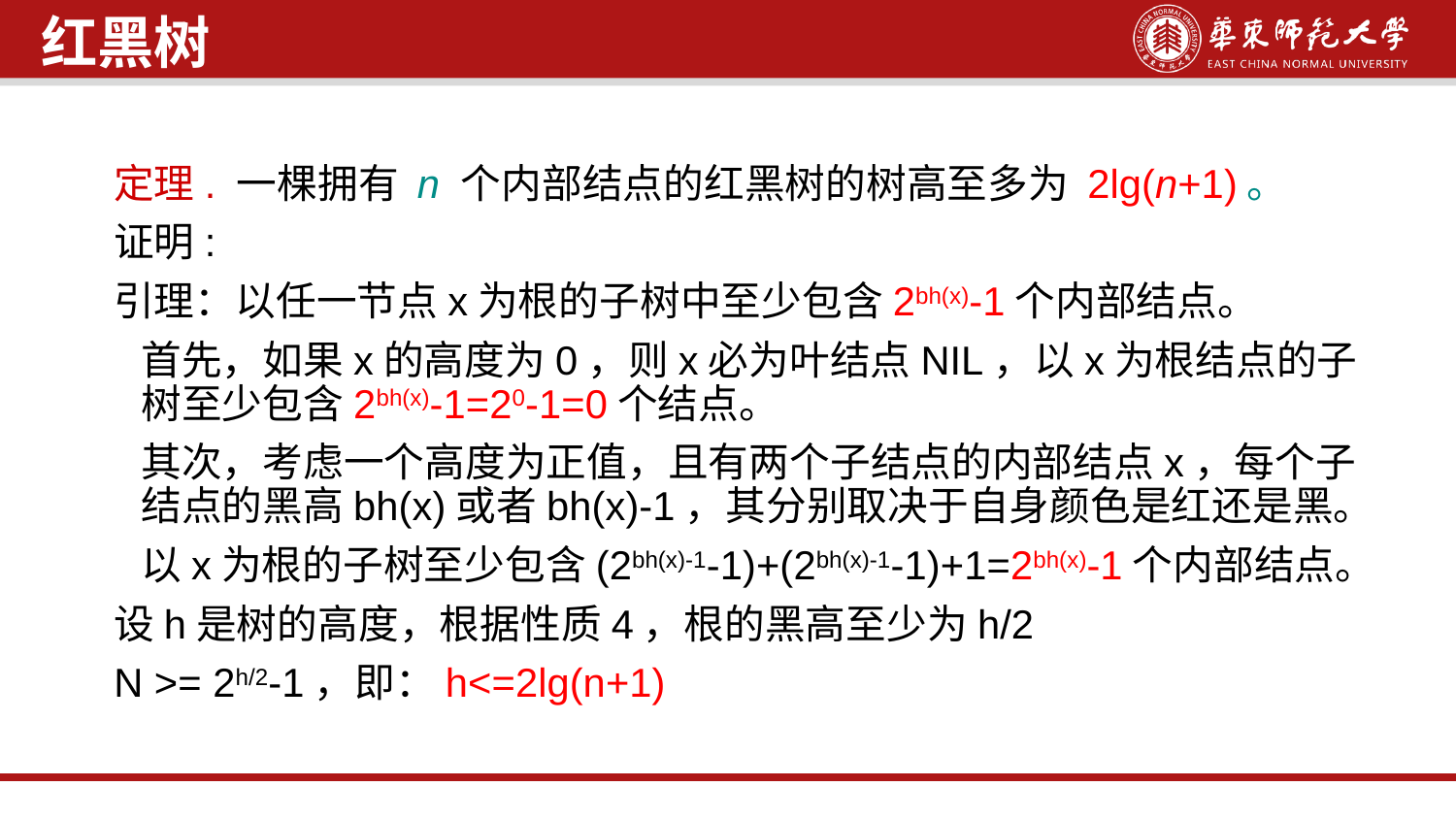

红黑树
定理. 一棵拥有 n 个内部结点的红黑树的树高至多为 2lg(n+1)。
证明:
引理：以任一节点x为根的子树中至少包含2bh(x)-1个内部结点。
	首先，如果x的高度为0，则x必为叶结点NIL，以x为根结点的子树至少包含2bh(x)-1=20-1=0个结点。
	其次，考虑一个高度为正值，且有两个子结点的内部结点x，每个子结点的黑高bh(x)或者bh(x)-1，其分别取决于自身颜色是红还是黑。
	以x为根的子树至少包含(2bh(x)-1-1)+(2bh(x)-1-1)+1=2bh(x)-1个内部结点。
设h是树的高度，根据性质4，根的黑高至少为h/2
N >= 2h/2-1，即：h<=2lg(n+1)